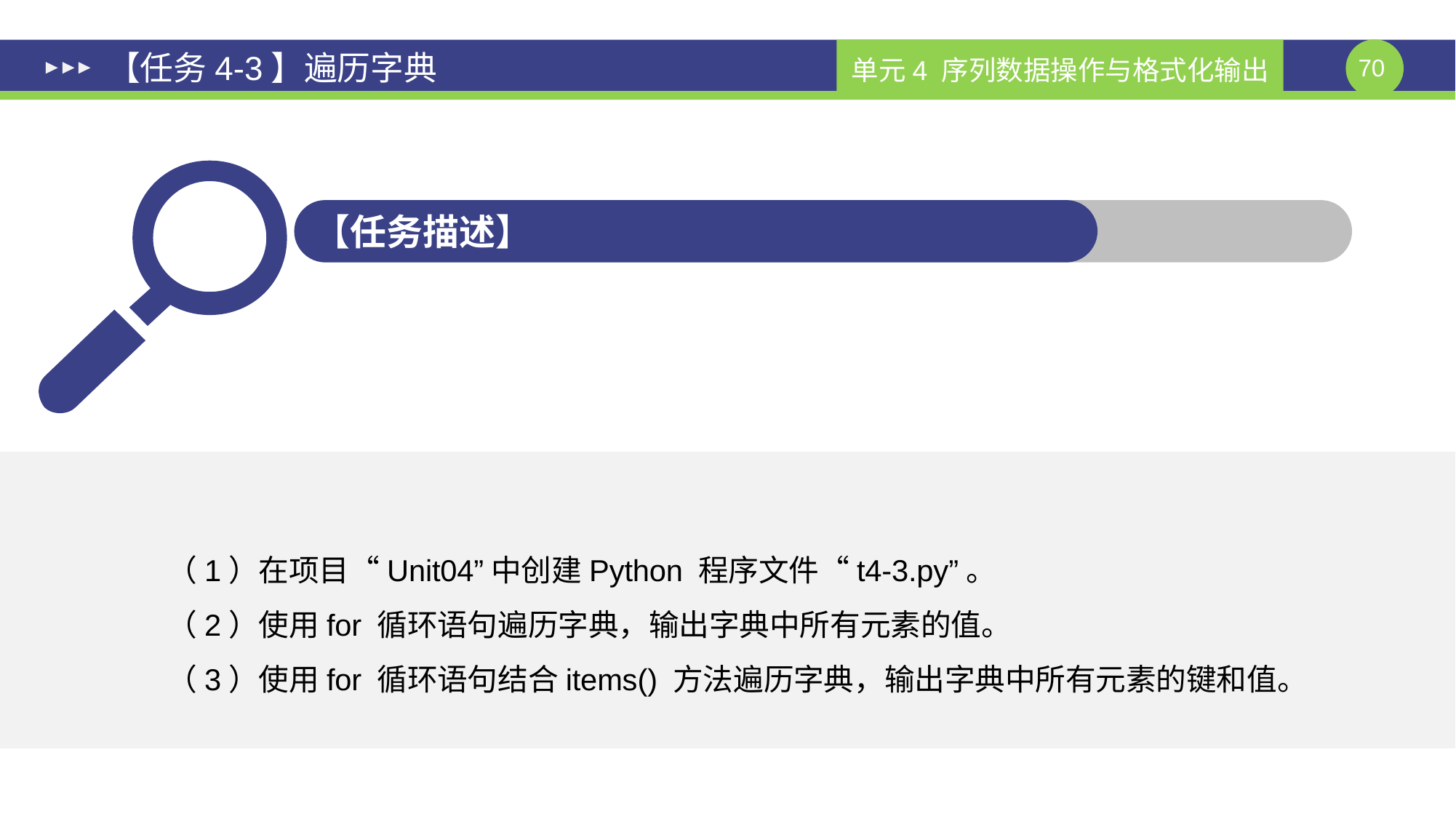

# 【任务4-3】遍历字典

【任务描述】

（1）在项目“Unit04”中创建Python 程序文件“t4-3.py”。
（2）使用for 循环语句遍历字典，输出字典中所有元素的值。
（3）使用for 循环语句结合items() 方法遍历字典，输出字典中所有元素的键和值。